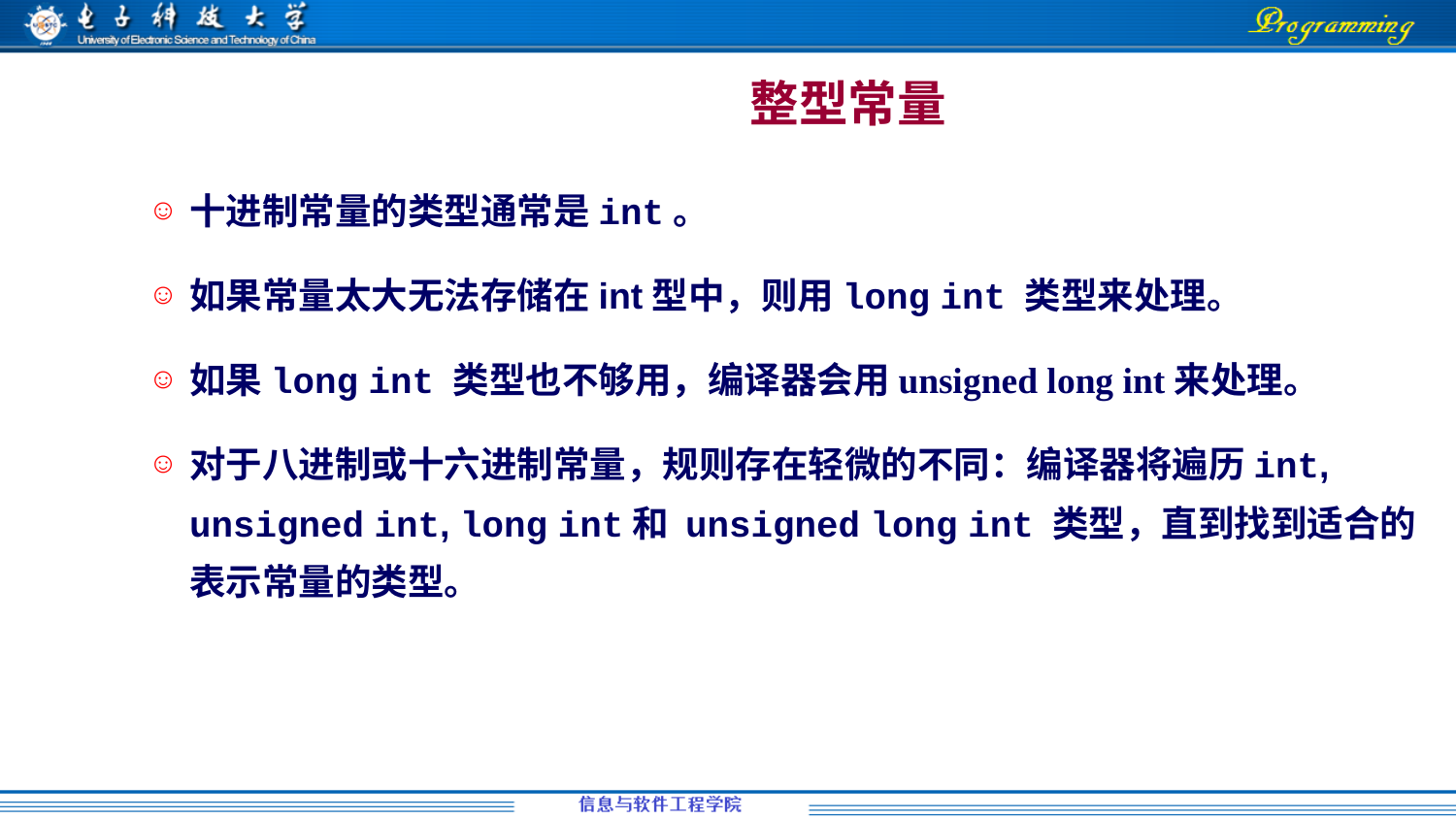

整型常量
十进制常量的类型通常是int。
如果常量太大无法存储在int型中，则用long int 类型来处理。
如果long int 类型也不够用，编译器会用unsigned long int来处理。
对于八进制或十六进制常量，规则存在轻微的不同：编译器将遍历int, unsigned int, long int和 unsigned long int 类型，直到找到适合的表示常量的类型。